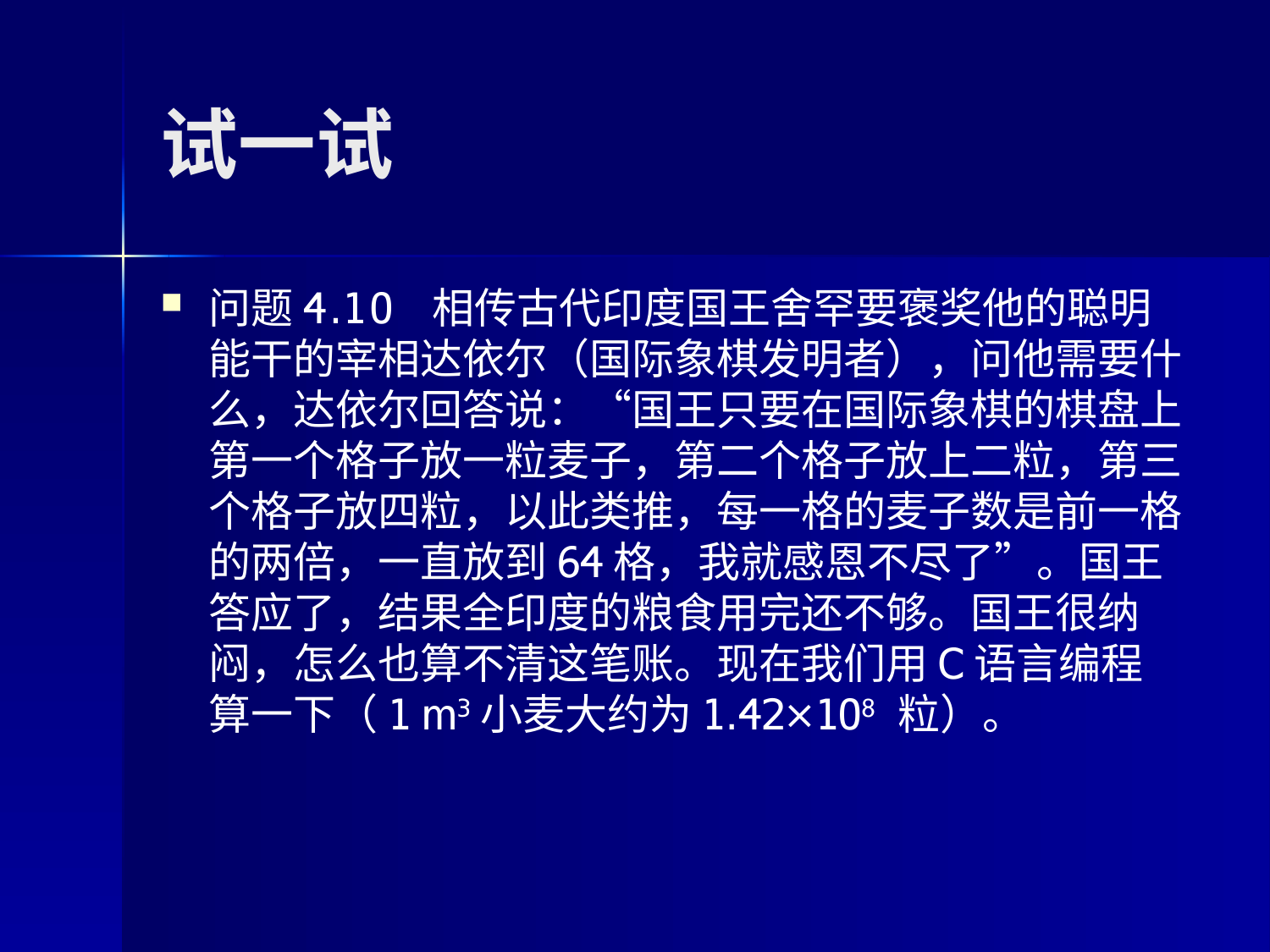

# 试一试
问题4.10  相传古代印度国王舍罕要褒奖他的聪明能干的宰相达依尔（国际象棋发明者），问他需要什么，达依尔回答说：“国王只要在国际象棋的棋盘上第一个格子放一粒麦子，第二个格子放上二粒，第三个格子放四粒，以此类推，每一格的麦子数是前一格的两倍，一直放到64格，我就感恩不尽了”。国王答应了，结果全印度的粮食用完还不够。国王很纳闷，怎么也算不清这笔账。现在我们用C语言编程算一下（1 m3小麦大约为1.42×108 粒）。